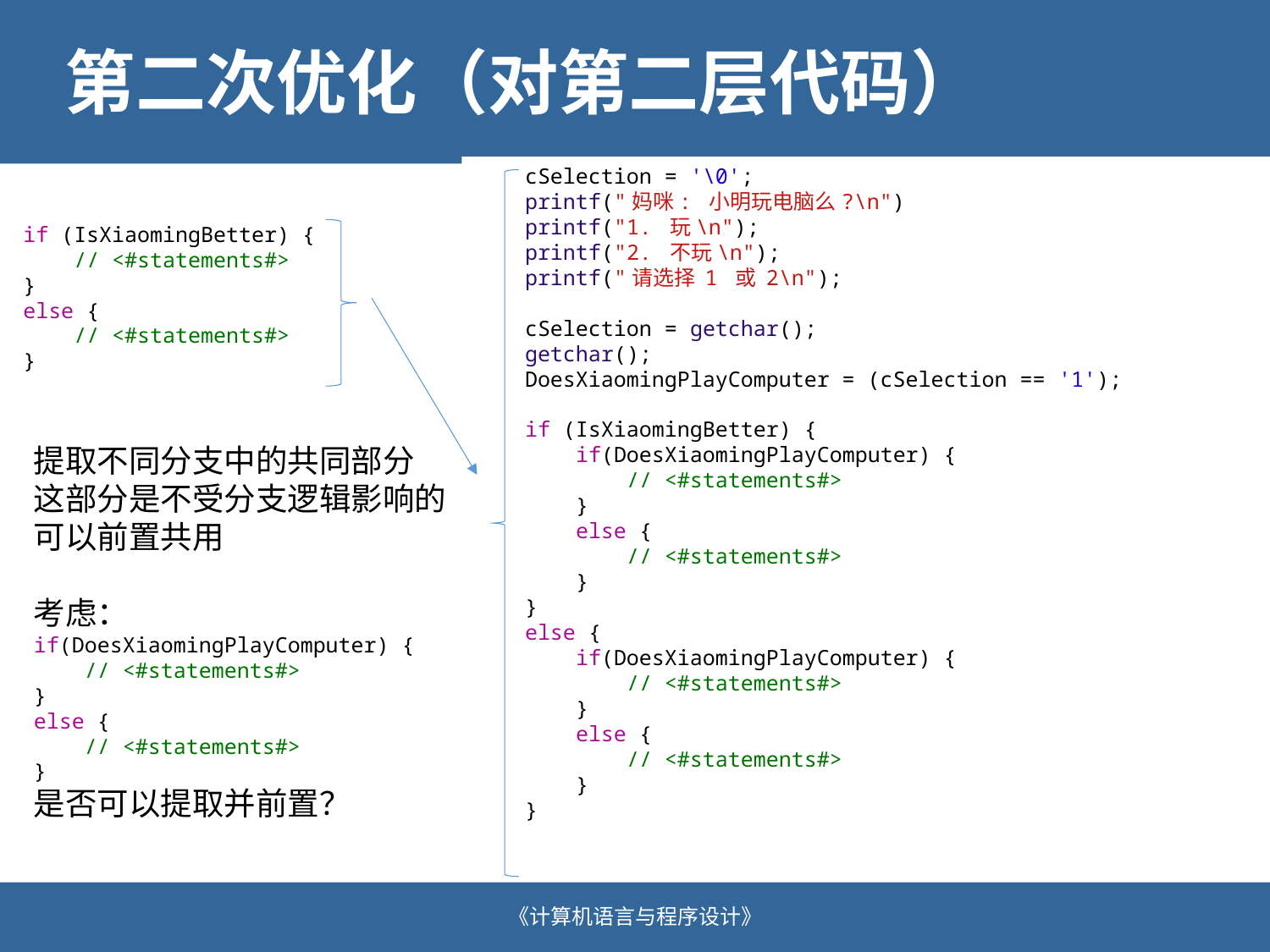

# 第二次优化（对第二层代码）
    cSelection = '\0';
    printf("妈咪: 小明玩电脑么?\n")
    printf("1. 玩\n");
    printf("2. 不玩\n");
    printf("请选择 1 或 2\n");

    cSelection = getchar();
    getchar();
    DoesXiaomingPlayComputer = (cSelection == '1');

    if (IsXiaomingBetter) {
        if(DoesXiaomingPlayComputer) {
            // <#statements#>
        }
        else {
            // <#statements#>
        }
    }
    else {
        if(DoesXiaomingPlayComputer) {
            // <#statements#>
        }
        else {
            // <#statements#>
        }
    }

    if (IsXiaomingBetter) {
        // <#statements#>
    }
    else {
        // <#statements#>
    }

提取不同分支中的共同部分
这部分是不受分支逻辑影响的
可以前置共用

考虑：
if(DoesXiaomingPlayComputer) {
    // <#statements#>
}
else {
    // <#statements#>
}
是否可以提取并前置？

《计算机语言与程序设计》
66